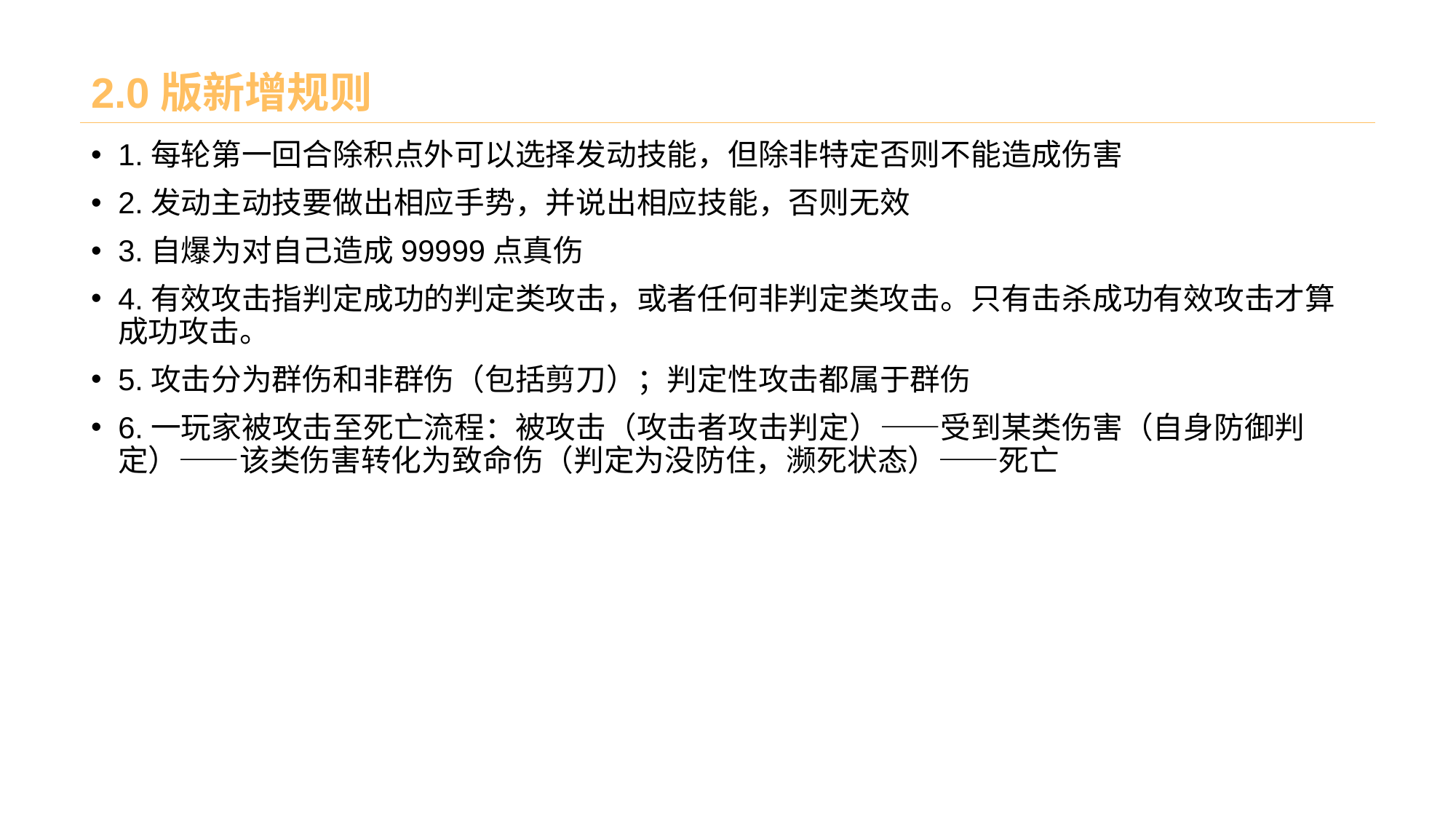

# 2.0版新增规则
1.每轮第一回合除积点外可以选择发动技能，但除非特定否则不能造成伤害
2.发动主动技要做出相应手势，并说出相应技能，否则无效
3.自爆为对自己造成99999点真伤
4.有效攻击指判定成功的判定类攻击，或者任何非判定类攻击。只有击杀成功有效攻击才算成功攻击。
5.攻击分为群伤和非群伤（包括剪刀）；判定性攻击都属于群伤
6.一玩家被攻击至死亡流程：被攻击（攻击者攻击判定）——受到某类伤害（自身防御判定）——该类伤害转化为致命伤（判定为没防住，濒死状态）——死亡